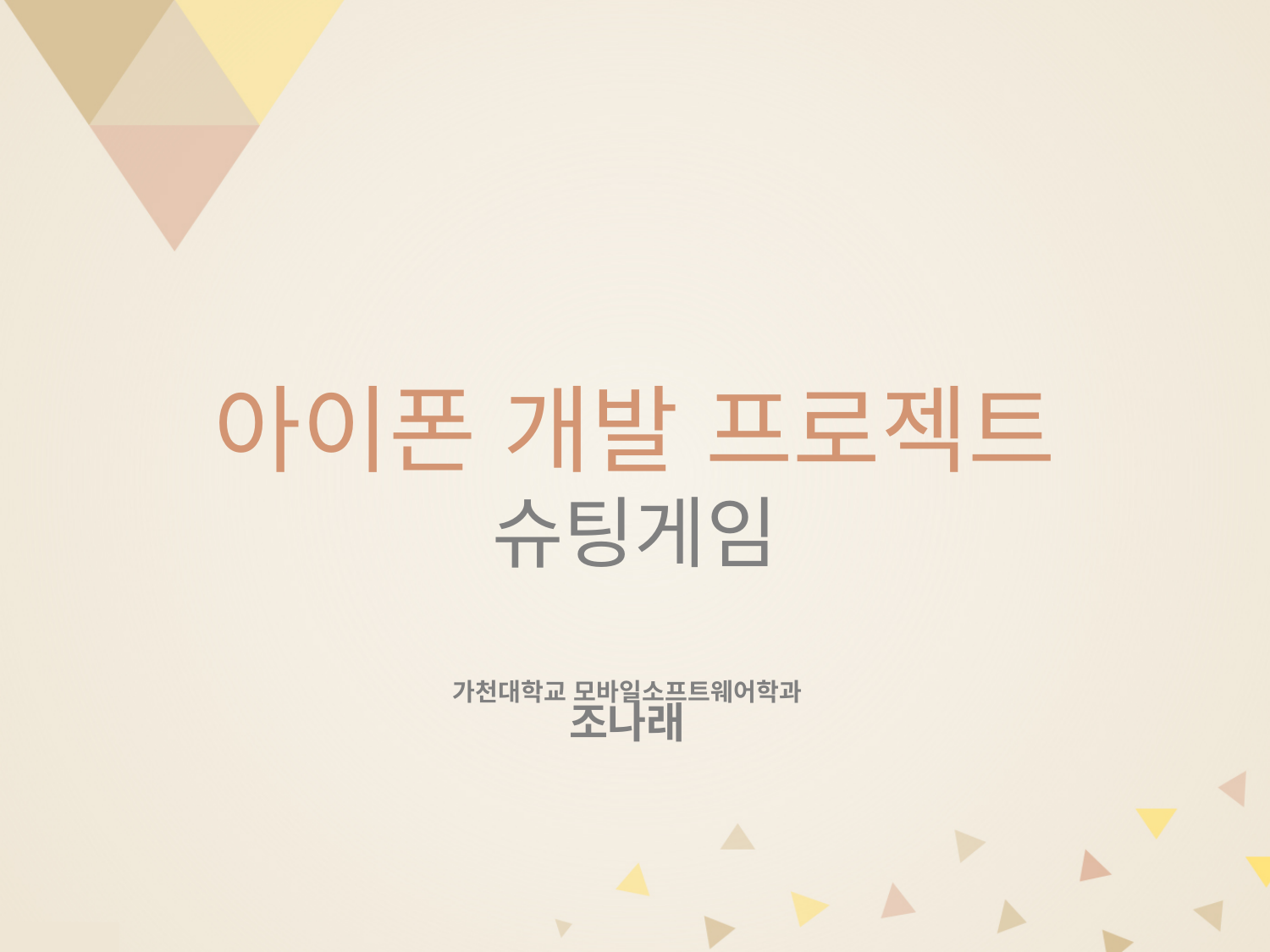

아이폰 개발 프로젝트
슈팅게임
가천대학교 모바일소프트웨어학과
조나래